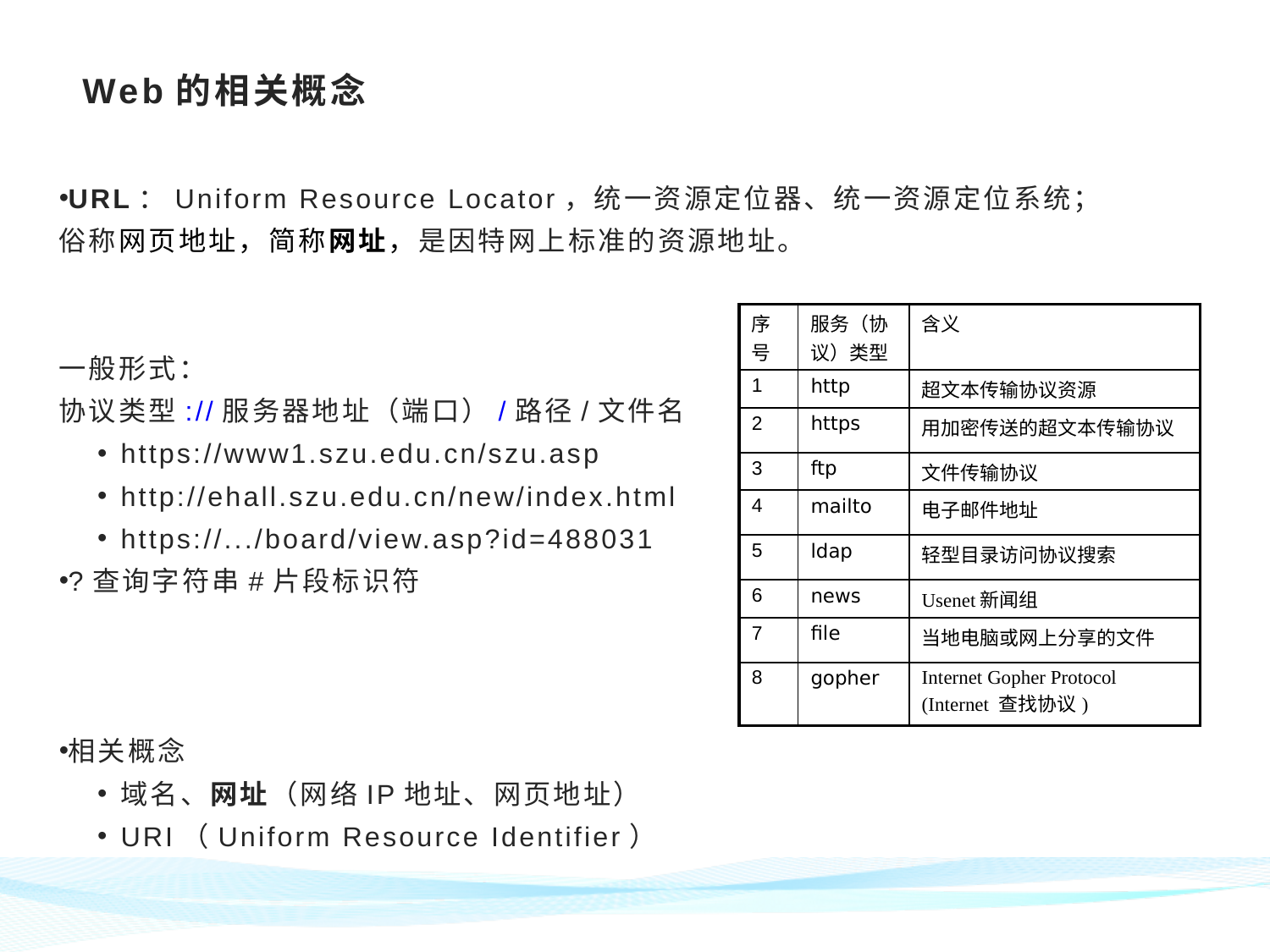

# Web的相关概念
URL：Uniform Resource Locator，统一资源定位器、统一资源定位系统；
俗称网页地址，简称网址，是因特网上标准的资源地址。

一般形式：
协议类型://服务器地址（端口）/路径/文件名
https://www1.szu.edu.cn/szu.asp
http://ehall.szu.edu.cn/new/index.html
https://.../board/view.asp?id=488031
?查询字符串#片段标识符

相关概念
域名、网址（网络IP地址、网页地址）
URI（Uniform Resource Identifier）
| 序号 | 服务（协议）类型 | 含义 |
| --- | --- | --- |
| 1 | http | 超文本传输协议资源 |
| 2 | https | 用加密传送的超文本传输协议 |
| 3 | ftp | 文件传输协议 |
| 4 | mailto | 电子邮件地址 |
| 5 | ldap | 轻型目录访问协议搜索 |
| 6 | news | Usenet新闻组 |
| 7 | file | 当地电脑或网上分享的文件 |
| 8 | gopher | Internet Gopher Protocol (Internet 查找协议) |